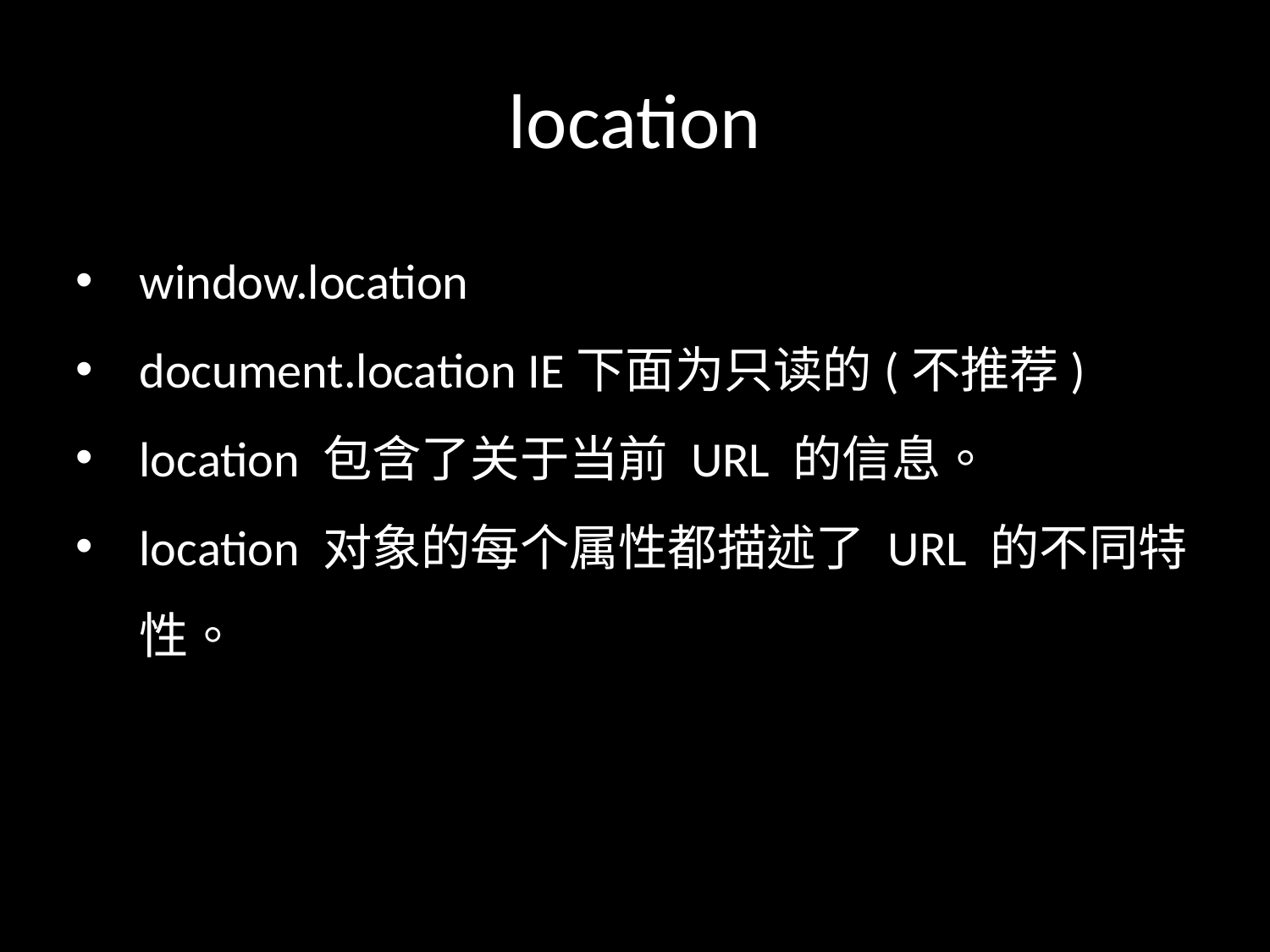

# location
window.location
document.location IE下面为只读的(不推荐)
location 包含了关于当前 URL 的信息。
location 对象的每个属性都描述了 URL 的不同特性。